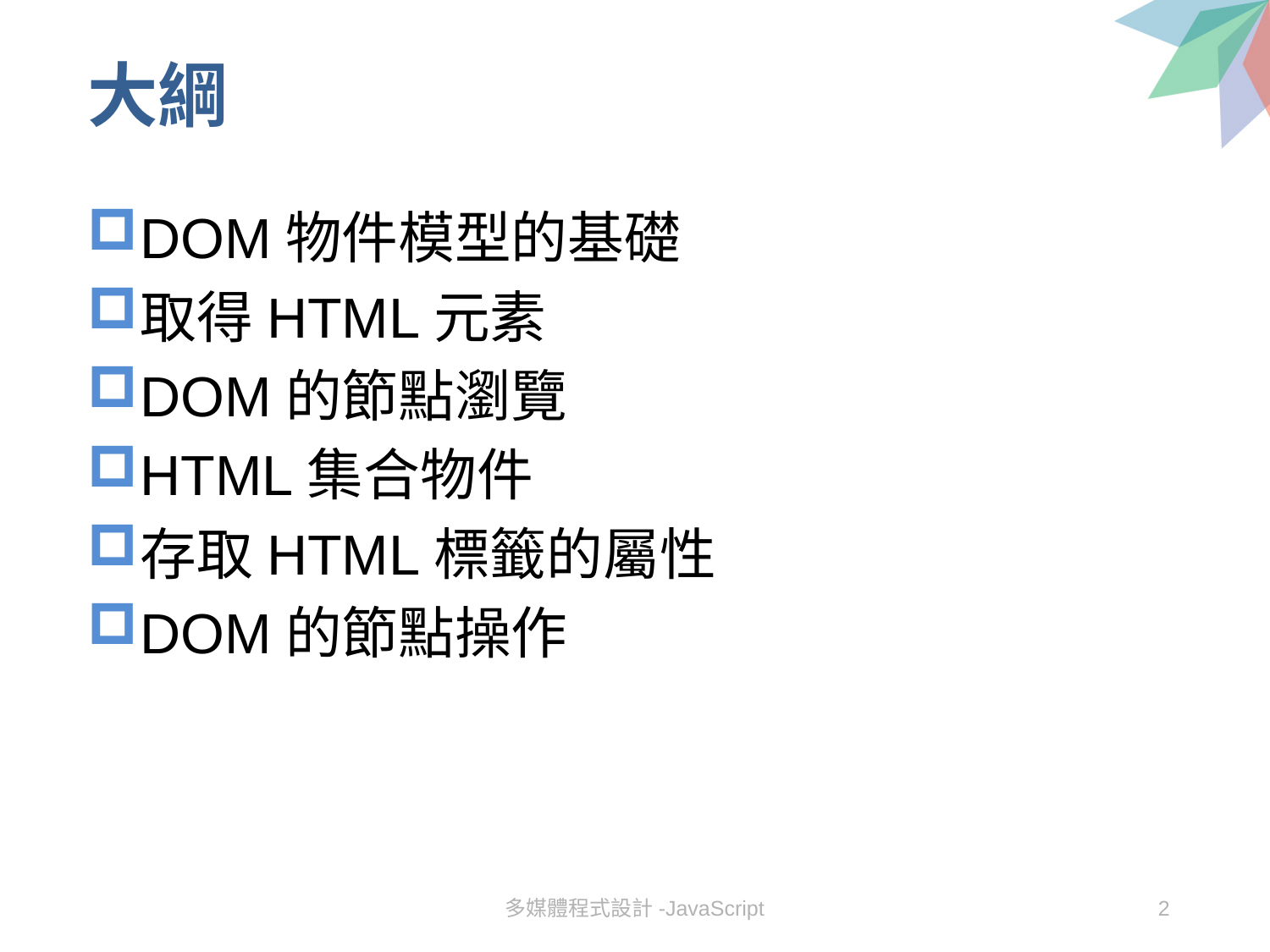

# 大綱
DOM物件模型的基礎
取得HTML元素
DOM的節點瀏覽
HTML集合物件
存取HTML標籤的屬性
DOM的節點操作

多媒體程式設計-JavaScript
2